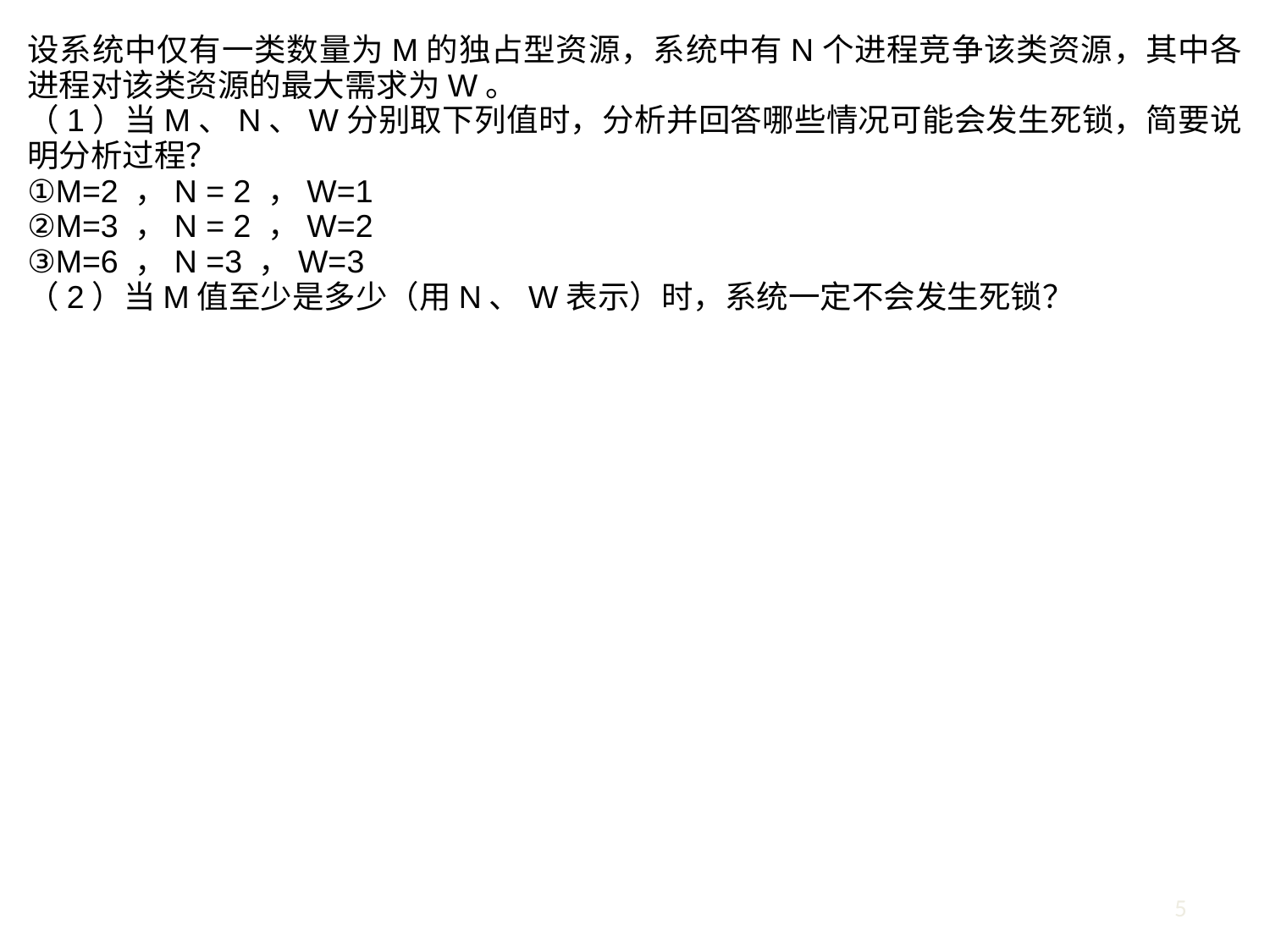

设系统中仅有一类数量为M的独占型资源，系统中有N个进程竞争该类资源，其中各进程对该类资源的最大需求为W。
（1）当M、N、W分别取下列值时，分析并回答哪些情况可能会发生死锁，简要说明分析过程？
①M=2 ，N = 2 ，W=1
②M=3 ，N = 2 ，W=2
③M=6 ，N =3 ，W=3
（2）当M值至少是多少（用N、W表示）时，系统一定不会发生死锁？
5